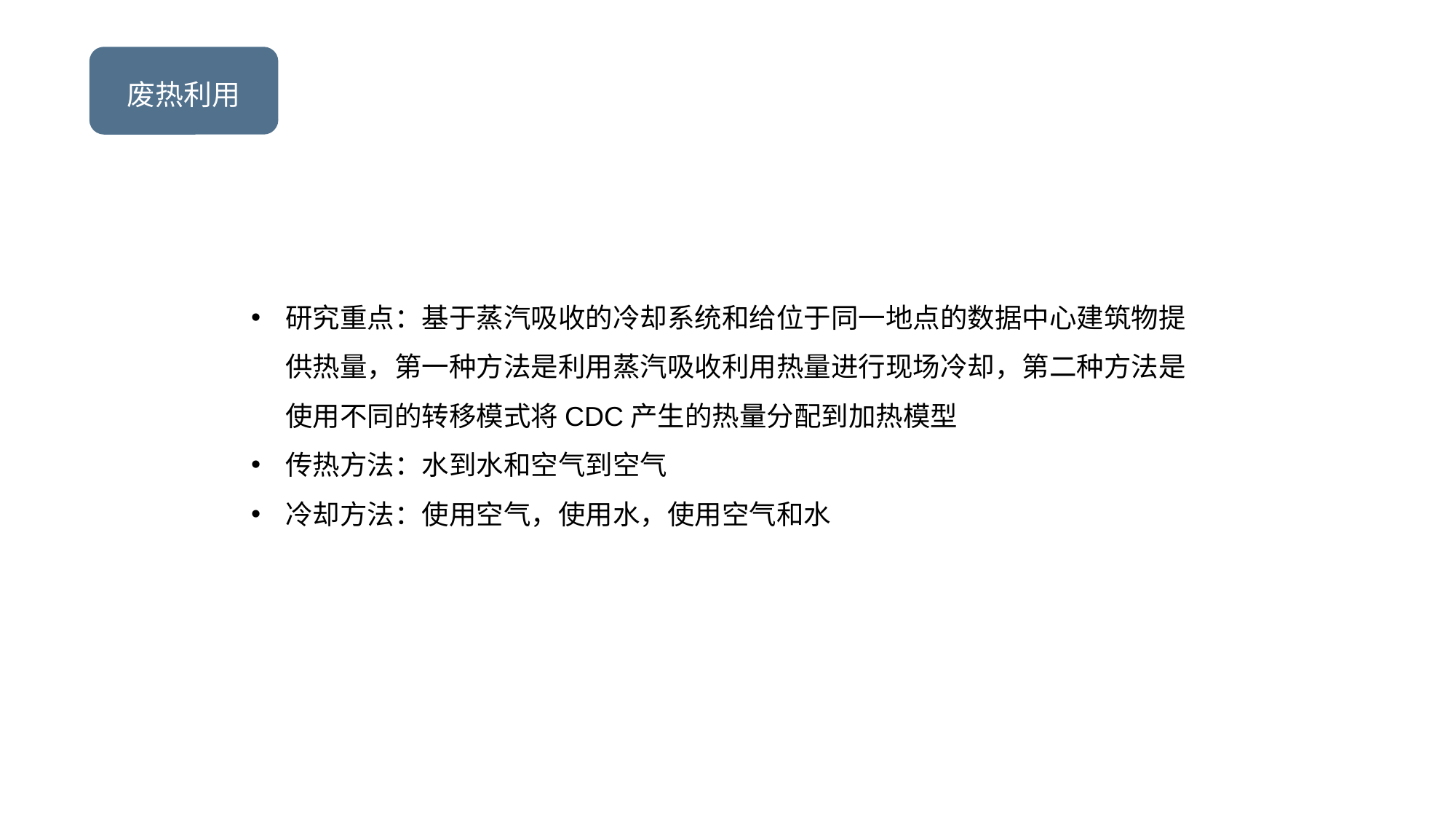

废热利用

研究重点：基于蒸汽吸收的冷却系统和给位于同一地点的数据中心建筑物提供热量，第一种方法是利用蒸汽吸收利用热量进行现场冷却，第二种方法是使用不同的转移模式将CDC产生的热量分配到加热模型
传热方法：水到水和空气到空气
冷却方法：使用空气，使用水，使用空气和水